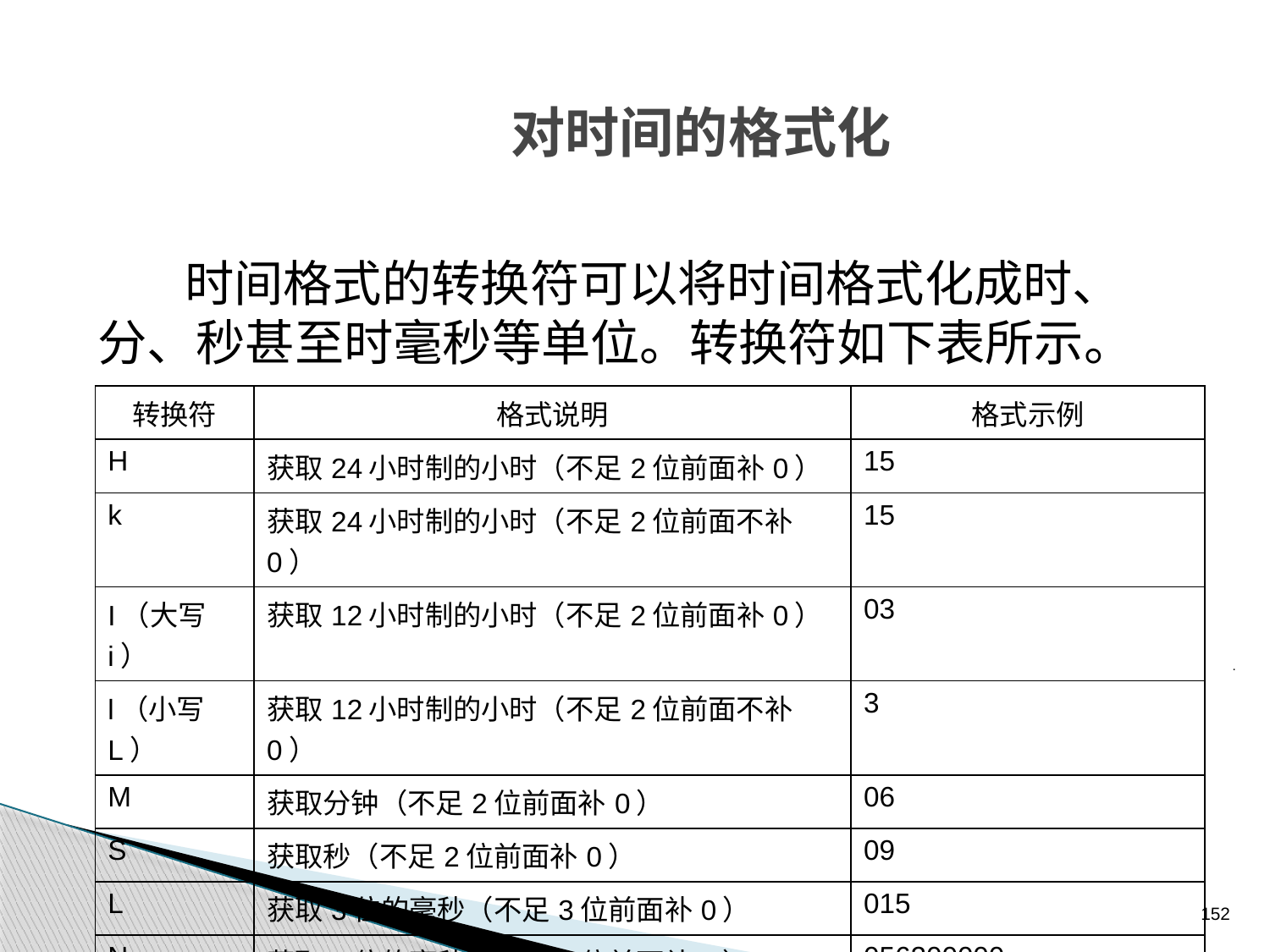

# 对时间的格式化
时间格式的转换符可以将时间格式化成时、分、秒甚至时毫秒等单位。转换符如下表所示。
| 转换符 | 格式说明 | 格式示例 |
| --- | --- | --- |
| H | 获取24小时制的小时（不足2位前面补0） | 15 |
| k | 获取24小时制的小时（不足2位前面不补0） | 15 |
| I（大写i） | 获取12小时制的小时（不足2位前面补0） | 03 |
| l（小写L） | 获取12小时制的小时（不足2位前面不补0） | 3 |
| M | 获取分钟（不足2位前面补0） | 06 |
| S | 获取秒（不足2位前面补0） | 09 |
| L | 获取3位的毫秒（不足3位前面补0） | 015 |
| N | 获取9位的毫秒（不足9位前面补0） | 056200000 |
| p | 显示上下午标记 | 中：下午 英：pm |

152